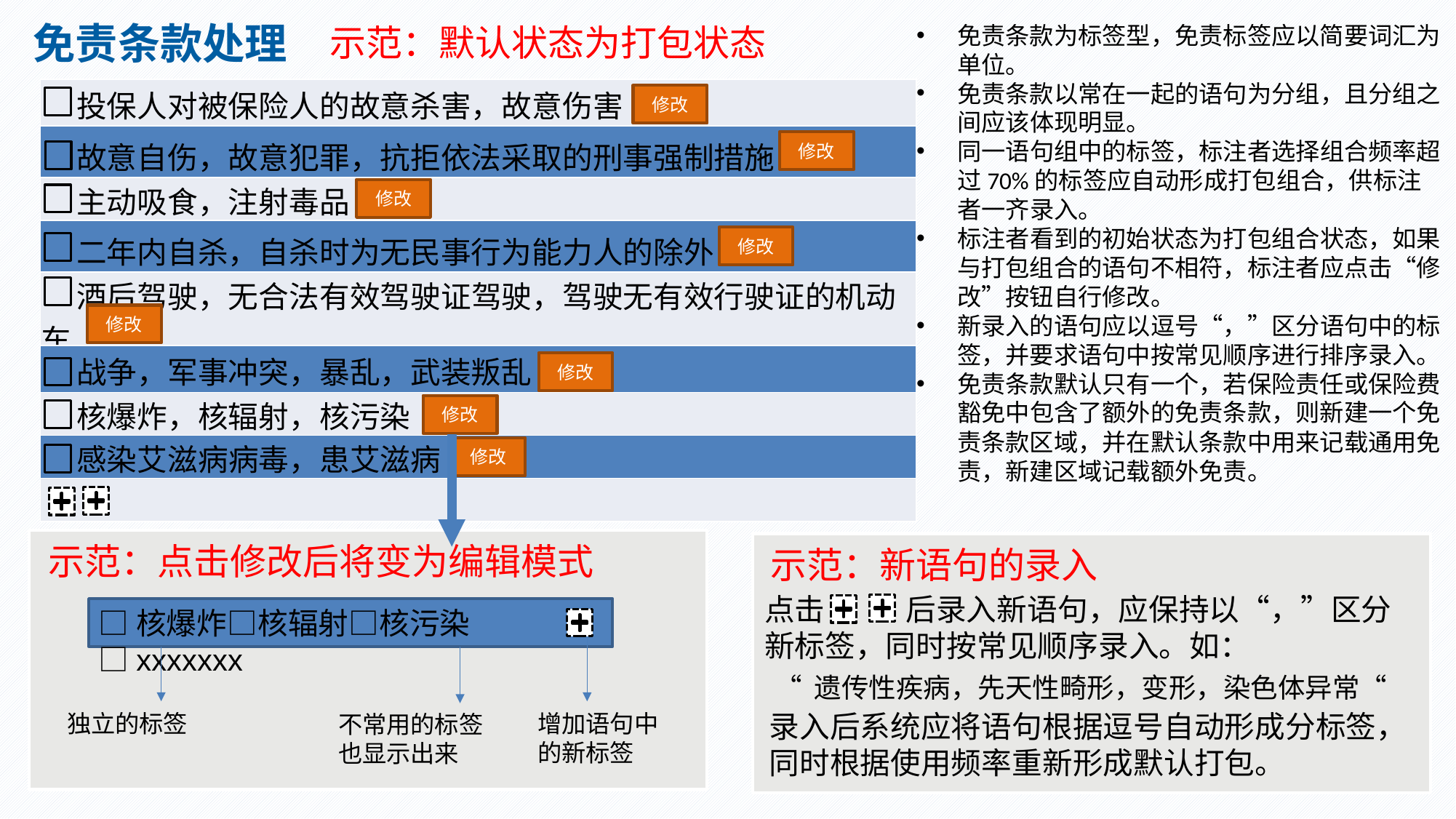

免责条款处理
示范：默认状态为打包状态
免责条款为标签型，免责标签应以简要词汇为单位。
免责条款以常在一起的语句为分组，且分组之间应该体现明显。
同一语句组中的标签，标注者选择组合频率超过70%的标签应自动形成打包组合，供标注者一齐录入。
标注者看到的初始状态为打包组合状态，如果与打包组合的语句不相符，标注者应点击“修改”按钮自行修改。
新录入的语句应以逗号“，”区分语句中的标签，并要求语句中按常见顺序进行排序录入。
免责条款默认只有一个，若保险责任或保险费豁免中包含了额外的免责条款，则新建一个免责条款区域，并在默认条款中用来记载通用免责，新建区域记载额外免责。

| 投保人对被保险人的故意杀害，故意伤害 |
| --- |
| 故意自伤，故意犯罪，抗拒依法采取的刑事强制措施 |
| 主动吸食，注射毒品 |
| 二年内自杀，自杀时为无民事行为能力人的除外 |
| 酒后驾驶，无合法有效驾驶证驾驶，驾驶无有效行驶证的机动车 |
| 战争，军事冲突，暴乱，武装叛乱 |
| 核爆炸，核辐射，核污染 |
| 感染艾滋病病毒，患艾滋病 |
|  |
修改

修改

修改

修改

修改
修改

修改

修改

示范：点击修改后将变为编辑模式

示范：新语句的录入
点击            后录入新语句，应保持以“，”区分新标签，同时按常见顺序录入。如：

□核爆炸□核辐射□核污染□xxxxxxx

“ 遗传性疾病，先天性畸形，变形，染色体异常“
录入后系统应将语句根据逗号自动形成分标签，
同时根据使用频率重新形成默认打包。
独立的标签
增加语句中
的新标签
不常用的标签
也显示出来